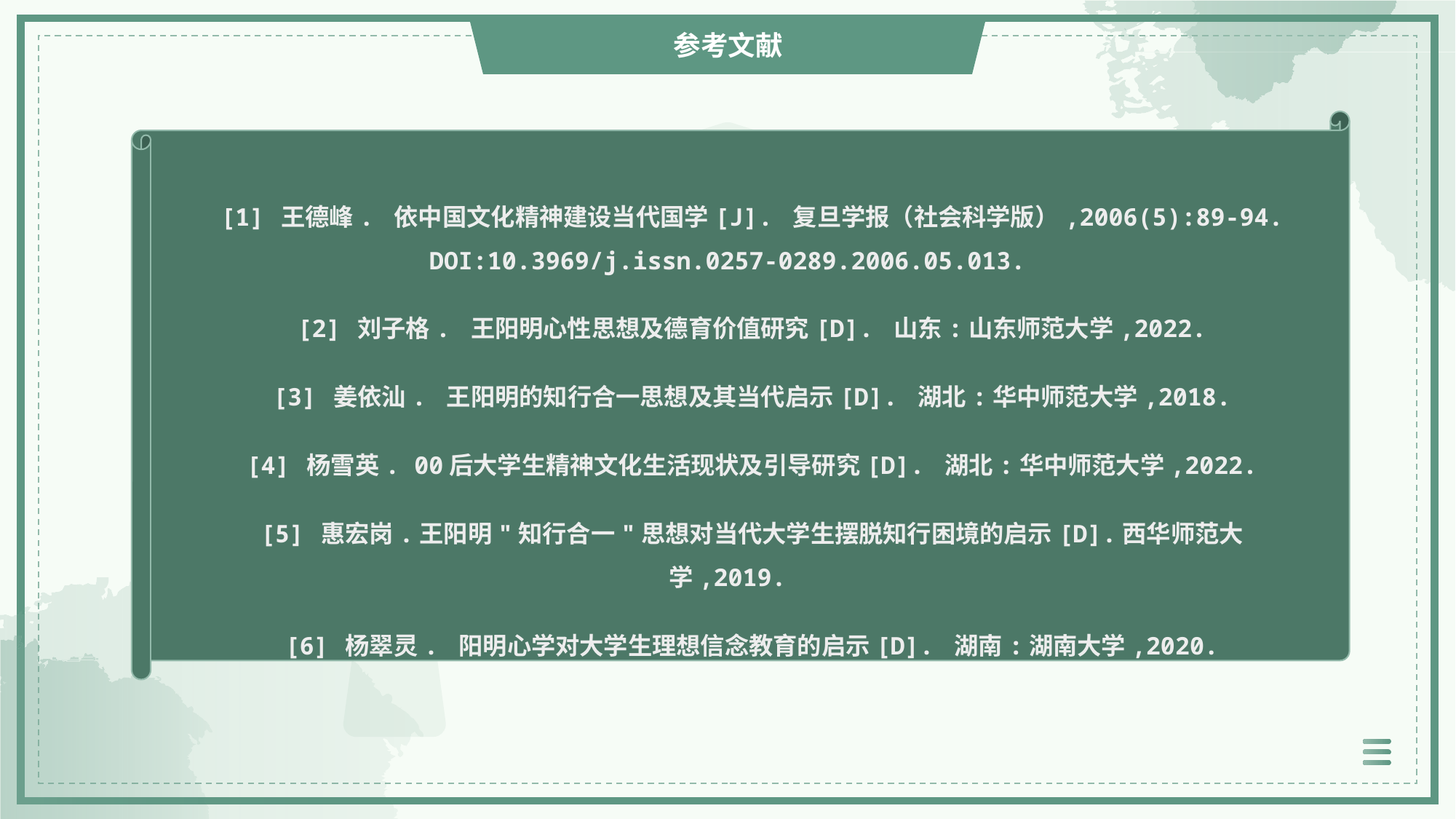

参考文献

[1]	王德峰. 依中国文化精神建设当代国学[J]. 复旦学报（社会科学版）,2006(5):89-94. DOI:10.3969/j.issn.0257-0289.2006.05.013.
[2]	刘子格. 王阳明心性思想及德育价值研究[D]. 山东:山东师范大学,2022.
[3]	姜依汕. 王阳明的知行合一思想及其当代启示[D]. 湖北:华中师范大学,2018.
[4]	杨雪英. 00后大学生精神文化生活现状及引导研究[D]. 湖北:华中师范大学,2022.
[5]	惠宏岗.王阳明"知行合一"思想对当代大学生摆脱知行困境的启示[D].西华师范大学,2019.
[6]	杨翠灵. 阳明心学对大学生理想信念教育的启示[D]. 湖南:湖南大学,2020.